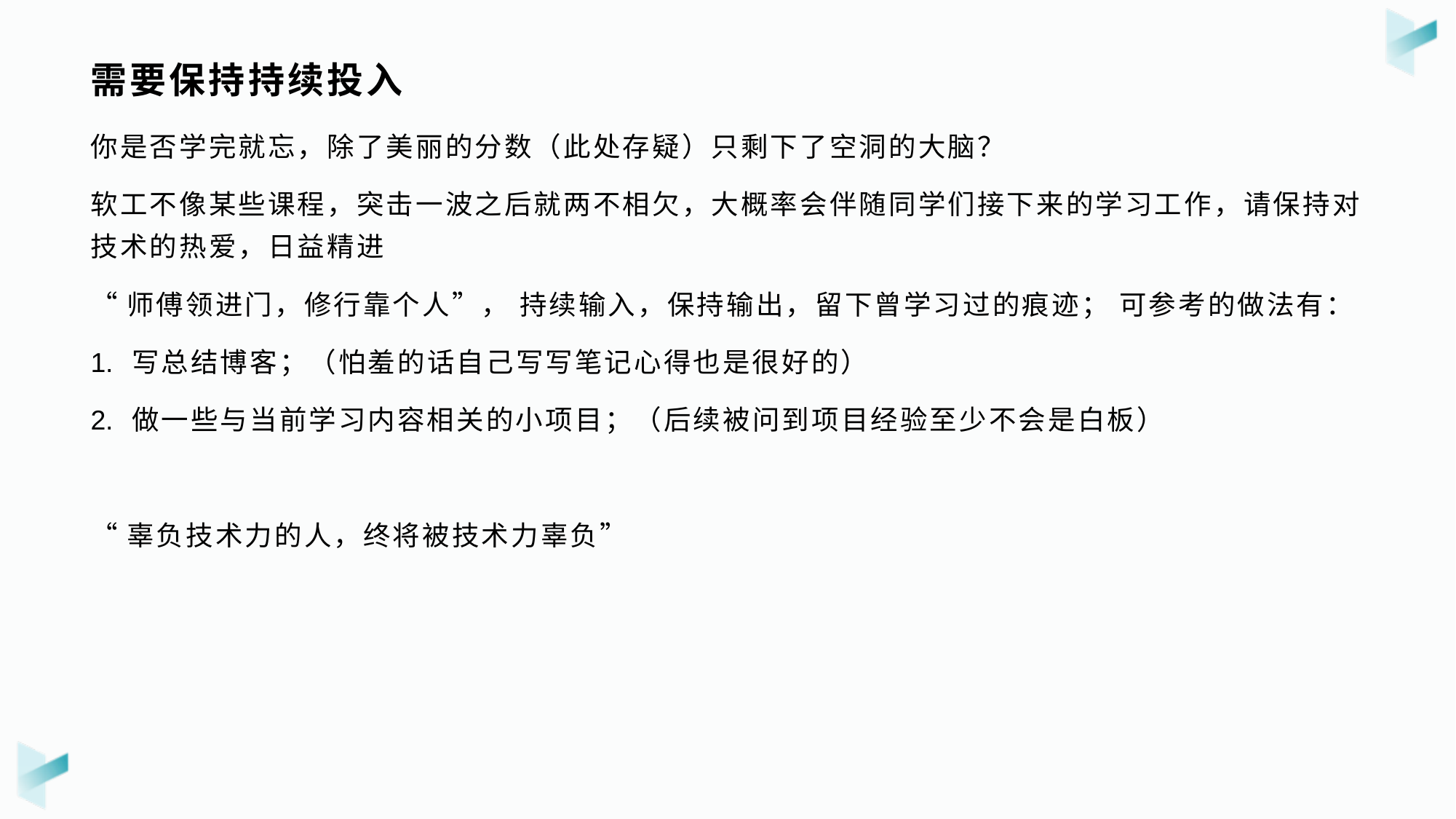

# 需要保持持续投入
你是否学完就忘，除了美丽的分数（此处存疑）只剩下了空洞的大脑？
软工不像某些课程，突击一波之后就两不相欠，大概率会伴随同学们接下来的学习工作，请保持对技术的热爱，日益精进
“师傅领进门，修行靠个人”， 持续输入，保持输出，留下曾学习过的痕迹； 可参考的做法有：
写总结博客；（怕羞的话自己写写笔记心得也是很好的）
做一些与当前学习内容相关的小项目；（后续被问到项目经验至少不会是白板）

“辜负技术力的人，终将被技术力辜负”